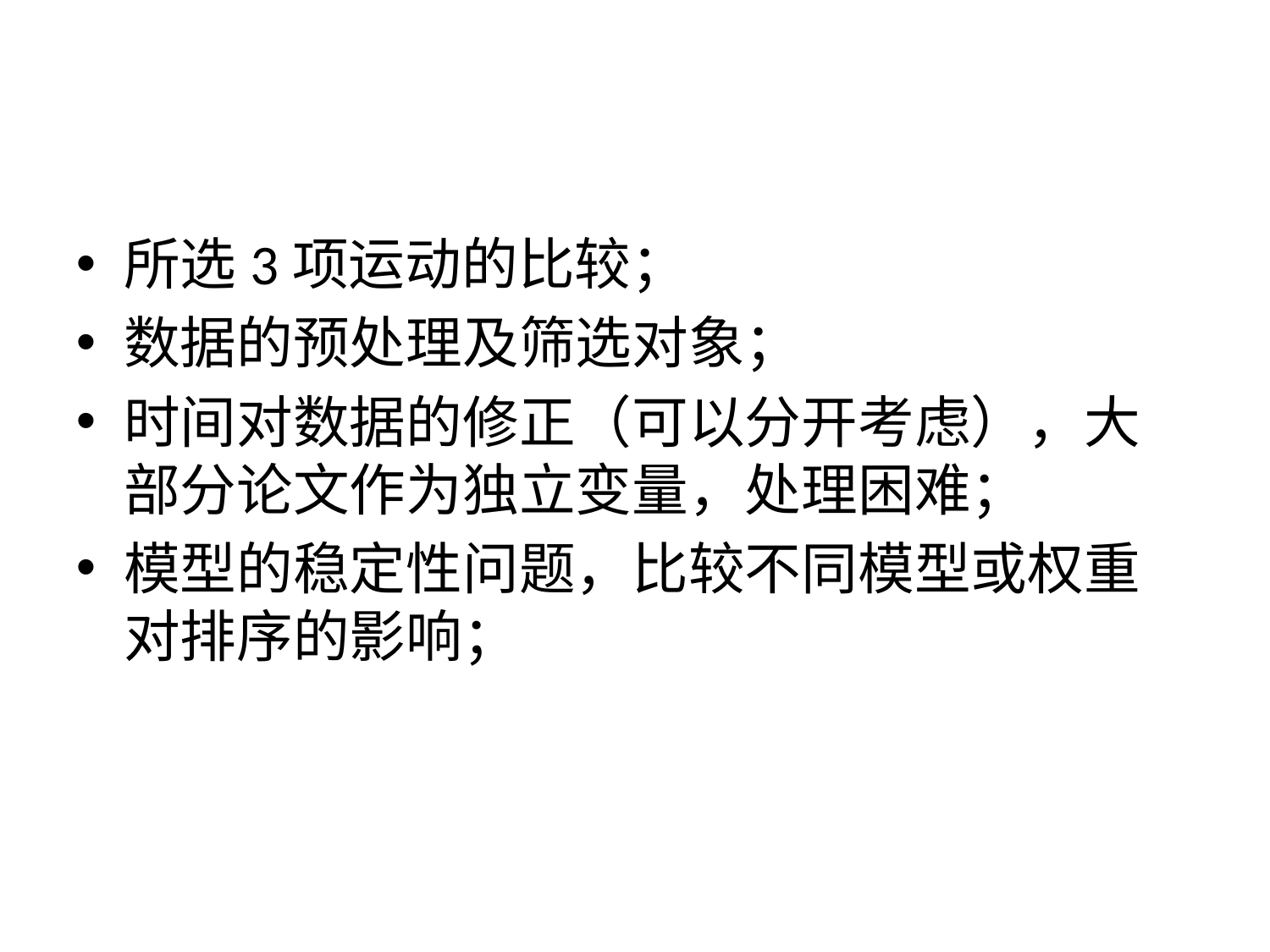

所选3项运动的比较；
数据的预处理及筛选对象；
时间对数据的修正（可以分开考虑），大部分论文作为独立变量，处理困难；
模型的稳定性问题，比较不同模型或权重对排序的影响；